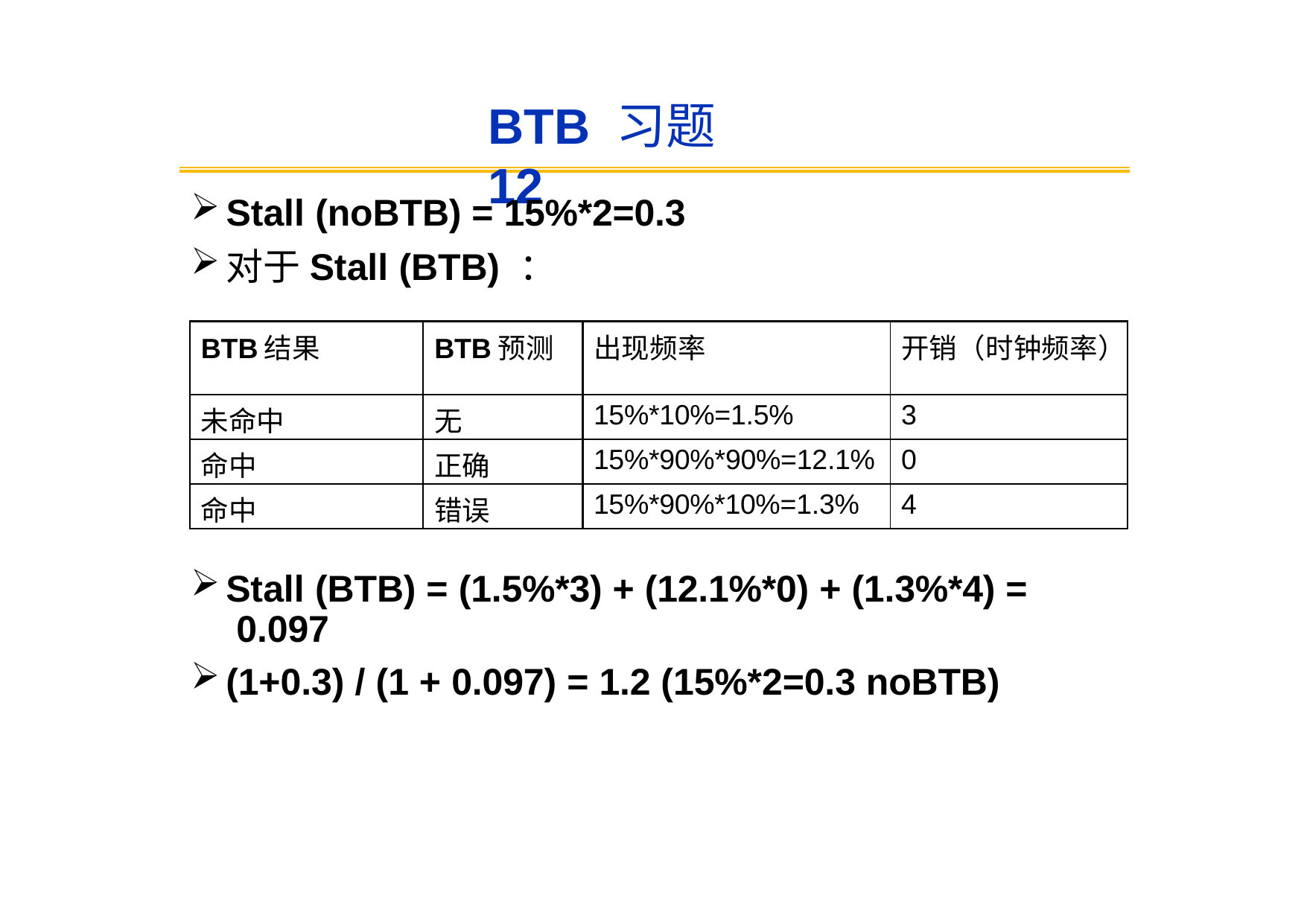

# BTB 习题12
Stall (noBTB) = 15%*2=0.3
对于Stall (BTB) ：
| BTB结果 | BTB预测 | 出现频率 | 开销（时钟频率） |
| --- | --- | --- | --- |
| 未命中 | 无 | 15%\*10%=1.5% | 3 |
| 命中 | 正确 | 15%\*90%\*90%=12.1% | 0 |
| 命中 | 错误 | 15%\*90%\*10%=1.3% | 4 |
Stall (BTB) = (1.5%*3) + (12.1%*0) + (1.3%*4) =  0.097
(1+0.3) / (1 + 0.097) = 1.2 (15%*2=0.3 noBTB)